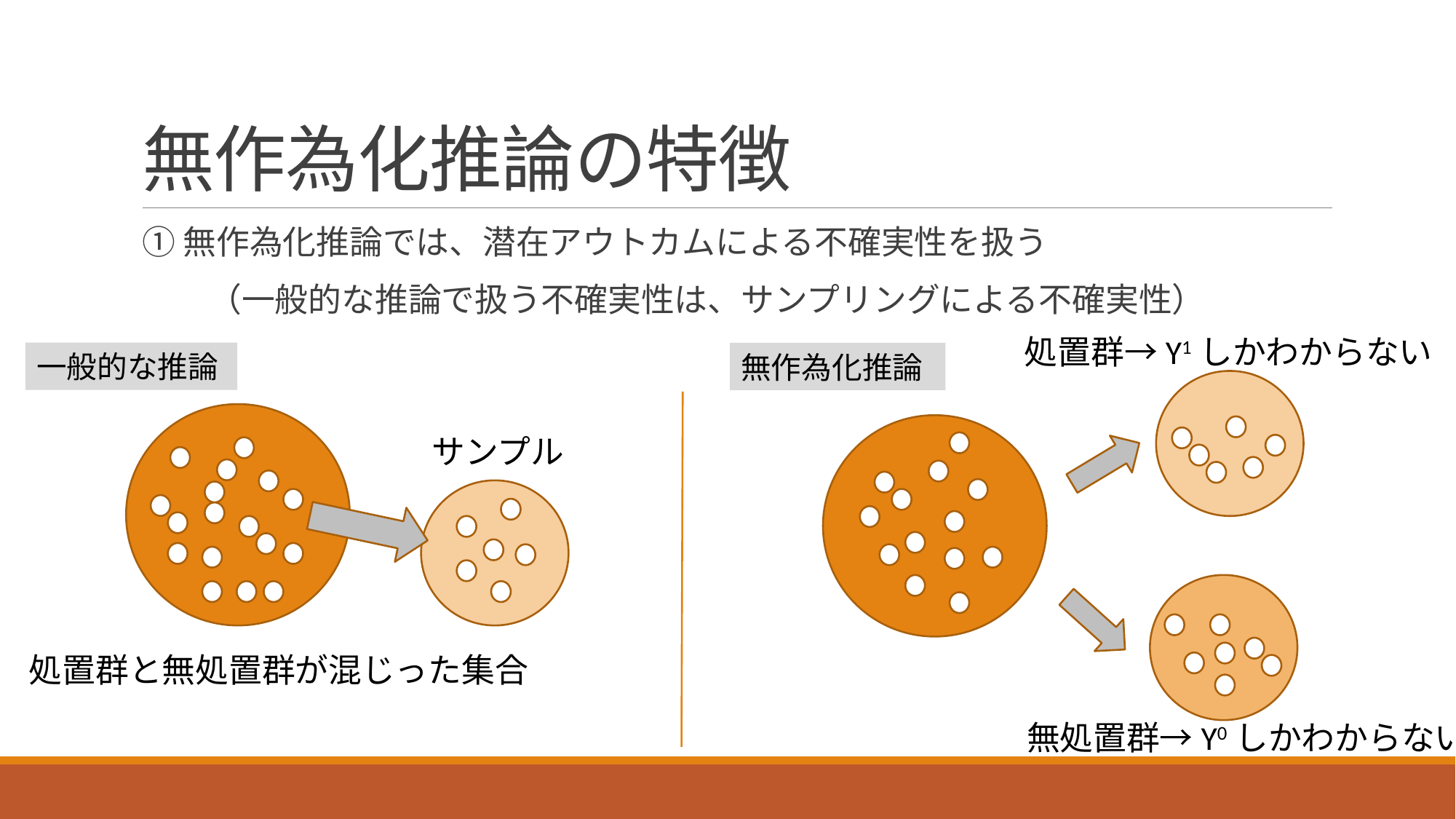

無作為化推論の特徴
①無作為化推論では、潜在アウトカムによる不確実性を扱う
　　（一般的な推論で扱う不確実性は、サンプリングによる不確実性）

処置群→Y1しかわからない

サンプル

処置群と無処置群が混じった集合

無処置群→Y0しかわからない
一般的な推論
無作為化推論